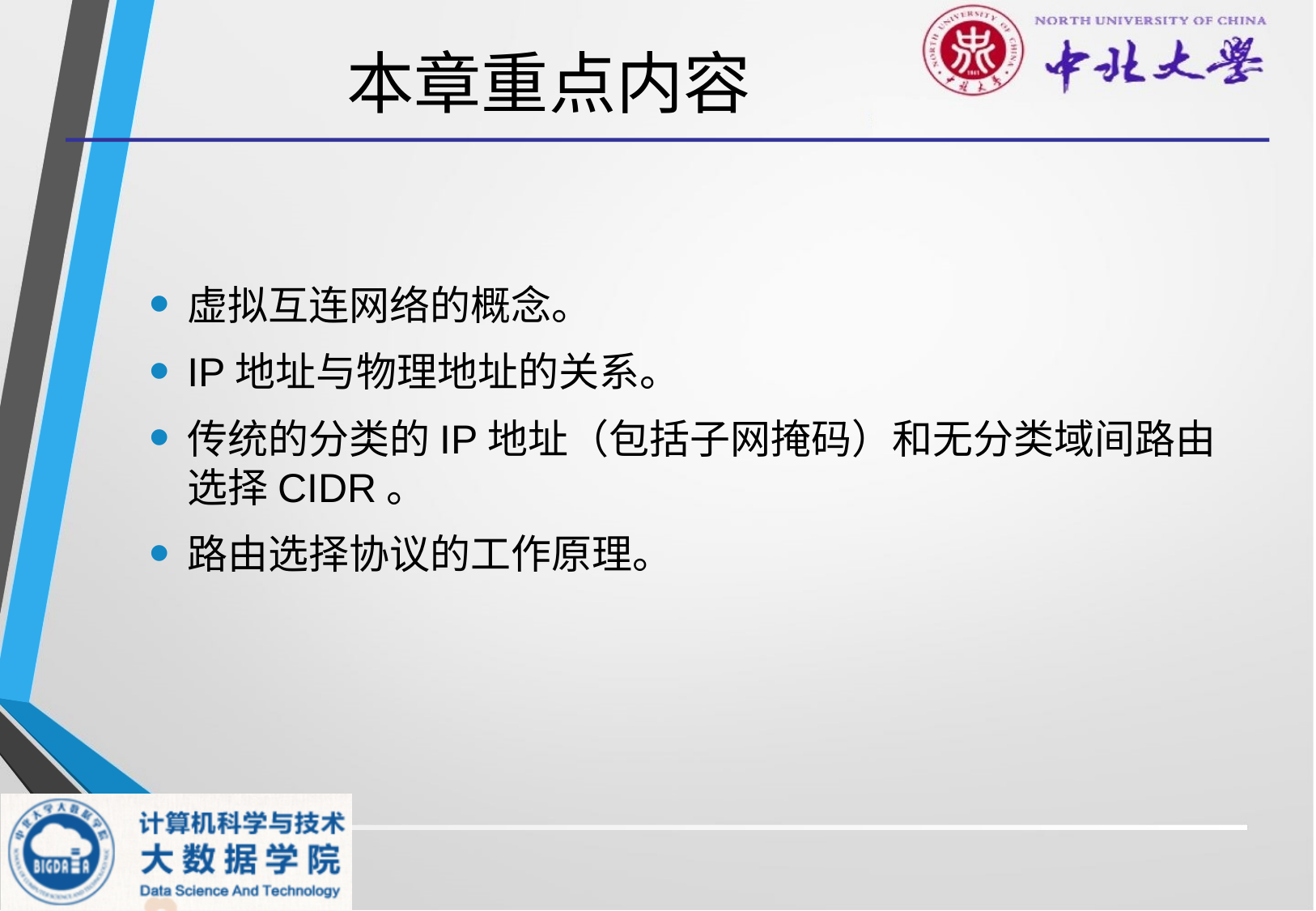

# 本章重点内容
虚拟互连网络的概念。
IP地址与物理地址的关系。
传统的分类的IP地址（包括子网掩码）和无分类域间路由选择CIDR。
路由选择协议的工作原理。
3